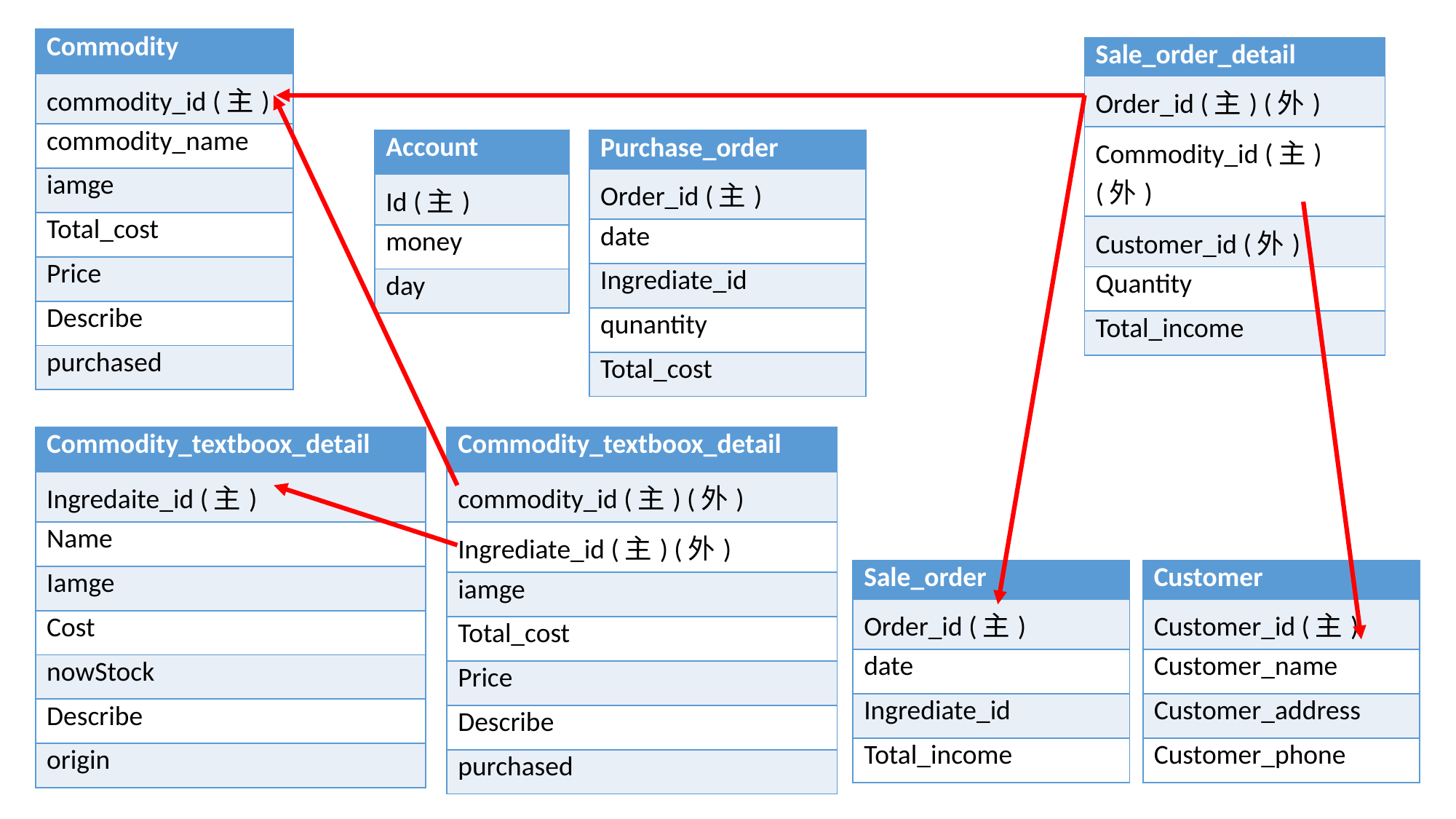

| Commodity |
| --- |
| commodity\_id (主) |
| commodity\_name |
| iamge |
| Total\_cost |
| Price |
| Describe |
| purchased |
| Sale\_order\_detail |
| --- |
| Order\_id (主) (外) |
| Commodity\_id (主) (外) |
| Customer\_id (外) |
| Quantity |
| Total\_income |
| Account |
| --- |
| Id (主) |
| money |
| day |
| Purchase\_order |
| --- |
| Order\_id (主) |
| date |
| Ingrediate\_id |
| qunantity |
| Total\_cost |
| Commodity\_textboox\_detail |
| --- |
| Ingredaite\_id (主) |
| Name |
| Iamge |
| Cost |
| nowStock |
| Describe |
| origin |
| Commodity\_textboox\_detail |
| --- |
| commodity\_id (主) (外) |
| Ingrediate\_id (主) (外) |
| iamge |
| Total\_cost |
| Price |
| Describe |
| purchased |
| Sale\_order |
| --- |
| Order\_id (主) |
| date |
| Ingrediate\_id |
| Total\_income |
| Customer |
| --- |
| Customer\_id (主) |
| Customer\_name |
| Customer\_address |
| Customer\_phone |